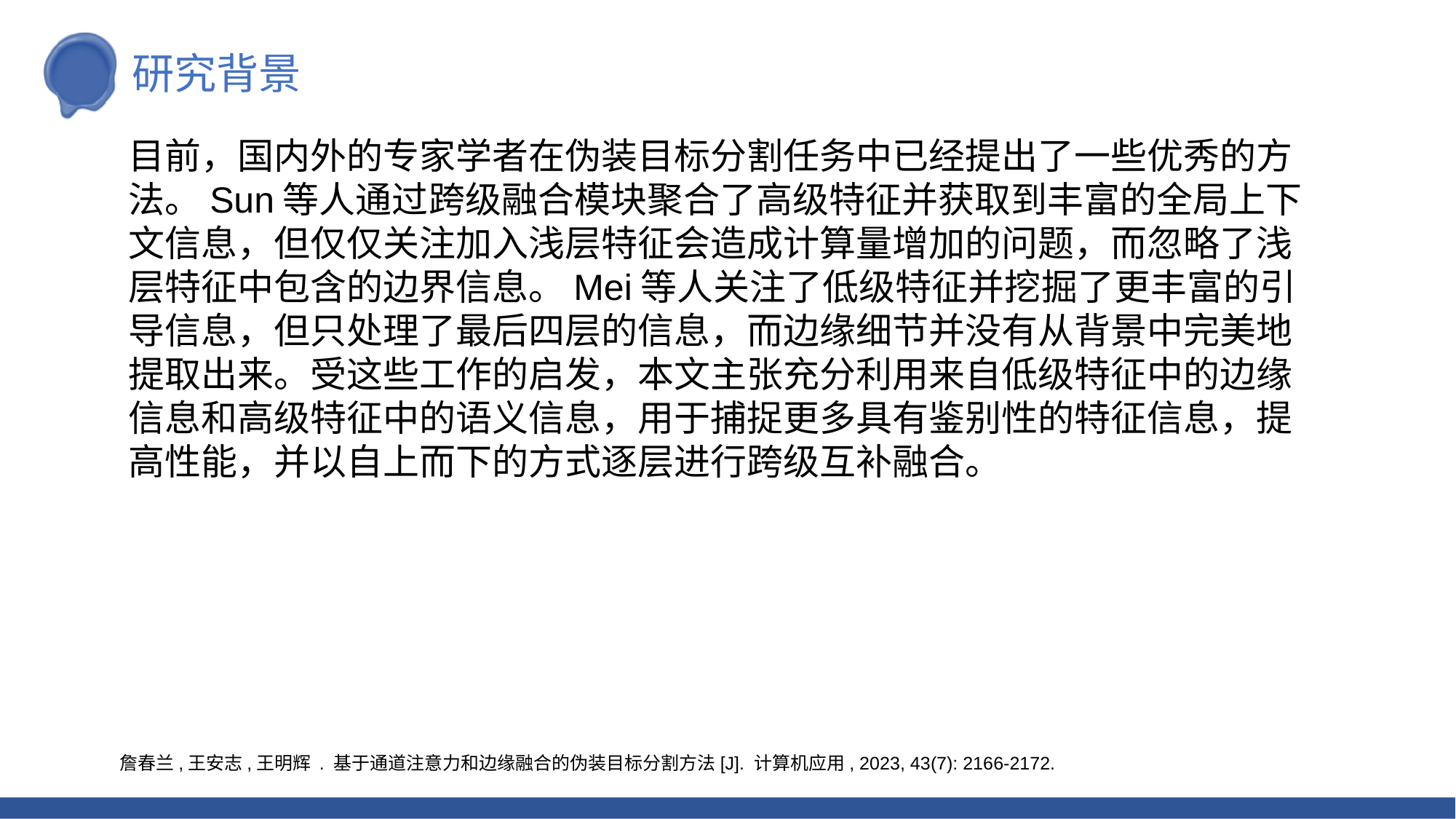

研究背景
目前，国内外的专家学者在伪装目标分割任务中已经提出了一些优秀的方法。Sun等人通过跨级融合模块聚合了高级特征并获取到丰富的全局上下文信息，但仅仅关注加入浅层特征会造成计算量增加的问题，而忽略了浅层特征中包含的边界信息。Mei等人关注了低级特征并挖掘了更丰富的引导信息，但只处理了最后四层的信息，而边缘细节并没有从背景中完美地提取出来。受这些工作的启发，本文主张充分利用来自低级特征中的边缘信息和高级特征中的语义信息，用于捕捉更多具有鉴别性的特征信息，提高性能，并以自上而下的方式逐层进行跨级互补融合。
 詹春兰,王安志,王明辉 . 基于通道注意力和边缘融合的伪装目标分割方法[J]. 计算机应用, 2023, 43(7): 2166-2172.